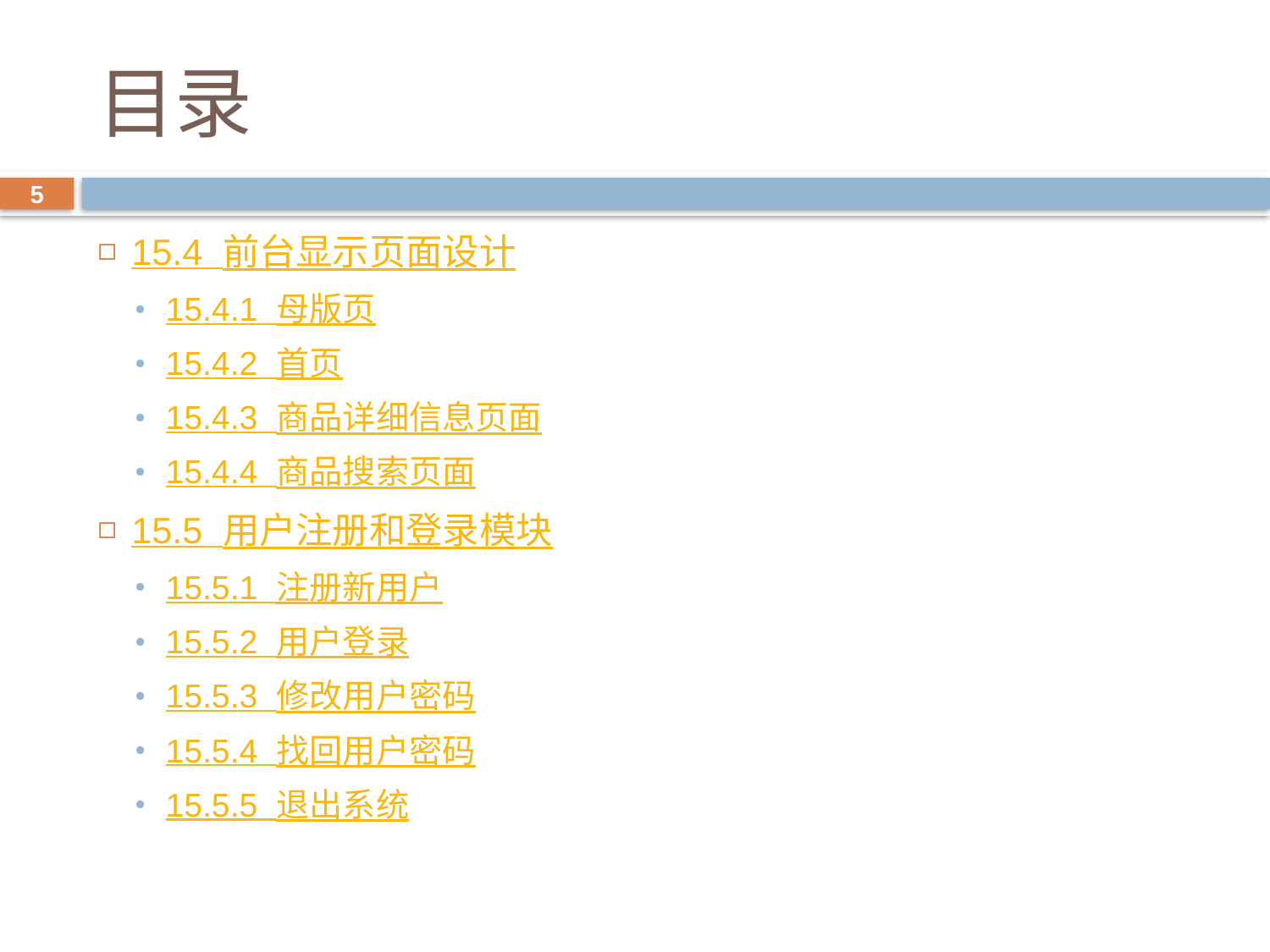

# 目录
5
15.4  前台显示页面设计
15.4.1  母版页
15.4.2  首页
15.4.3  商品详细信息页面
15.4.4  商品搜索页面
15.5  用户注册和登录模块
15.5.1  注册新用户
15.5.2  用户登录
15.5.3  修改用户密码
15.5.4  找回用户密码
15.5.5  退出系统